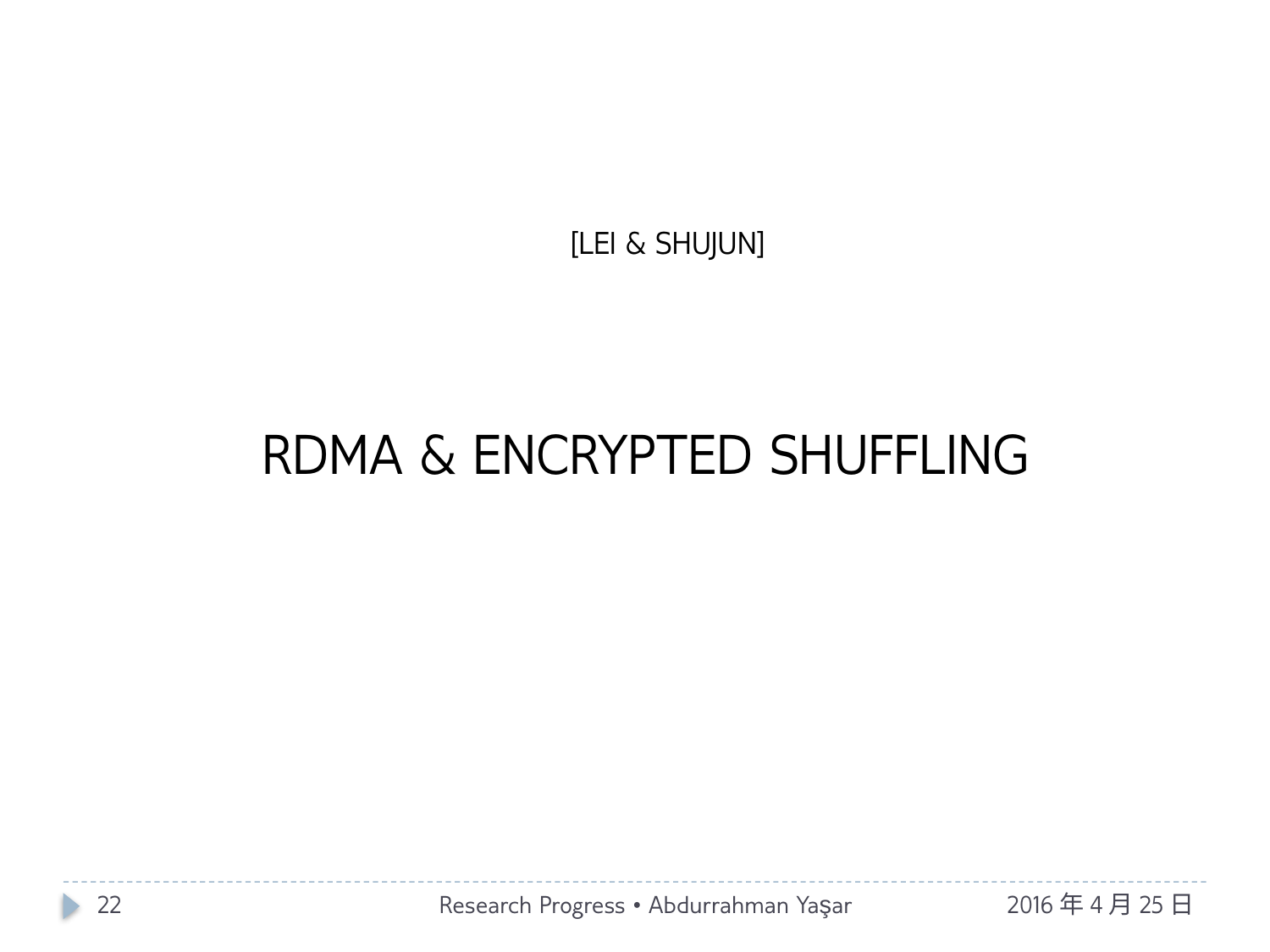

[LEI & SHUJUN]
RDMA & ENCRYPTED SHUFFLING
22
Research Progress • Abdurrahman Yaşar
2016年4月25日